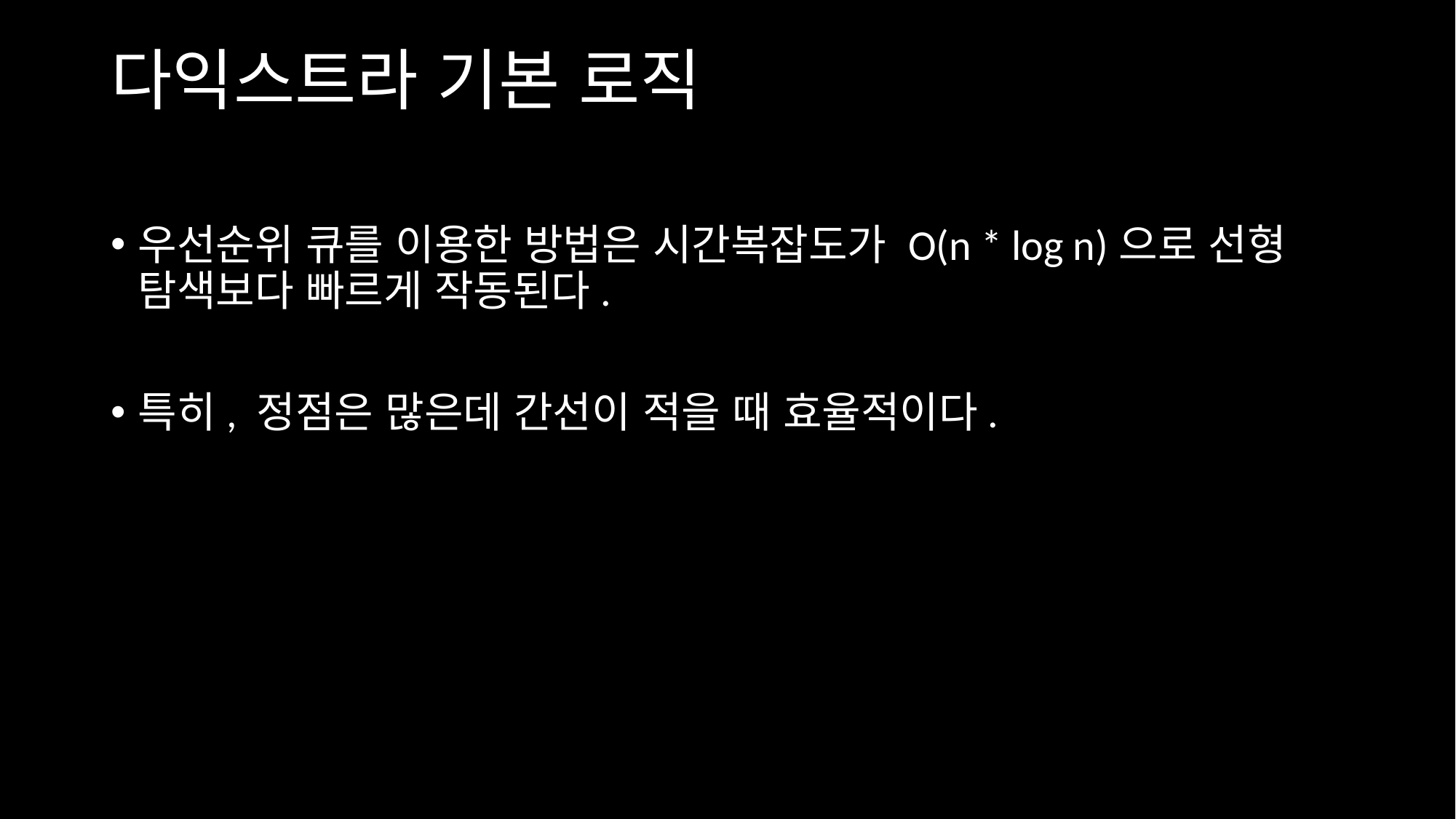

# 다익스트라 기본 로직
우선순위 큐를 이용한 방법은 시간복잡도가 O(n * log n)으로 선형 탐색보다 빠르게 작동된다.

특히, 정점은 많은데 간선이 적을 때 효율적이다.